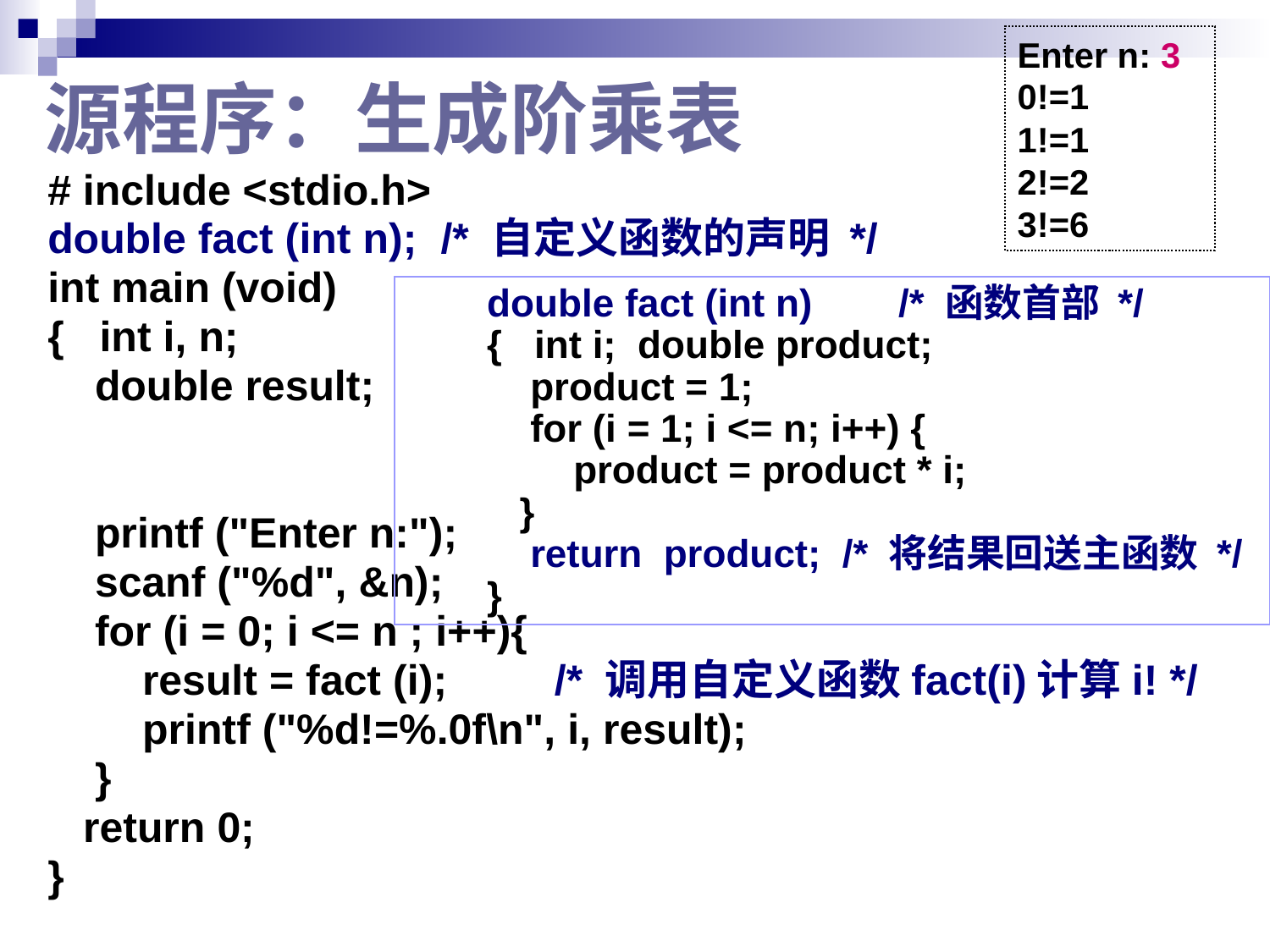

Enter n: 3
0!=1
1!=1
2!=2
3!=6
# 源程序：生成阶乘表
# include <stdio.h>
double fact (int n);  /* 自定义函数的声明 */
int main (void)
{   int i, n;
    double result;

    printf ("Enter n:");
    scanf ("%d", &n);
    for (i = 0; i <= n ; i++){
        result = fact (i);         /* 调用自定义函数fact(i)计算i! */
        printf ("%d!=%.0f\n", i, result);
    }
   return 0;
}
double fact (int n)        /* 函数首部 */
{   int i;  double product;
    product = 1;
    for (i = 1; i <= n; i++) {
        product = product * i;
   }
    return  product;  /* 将结果回送主函数 */
}